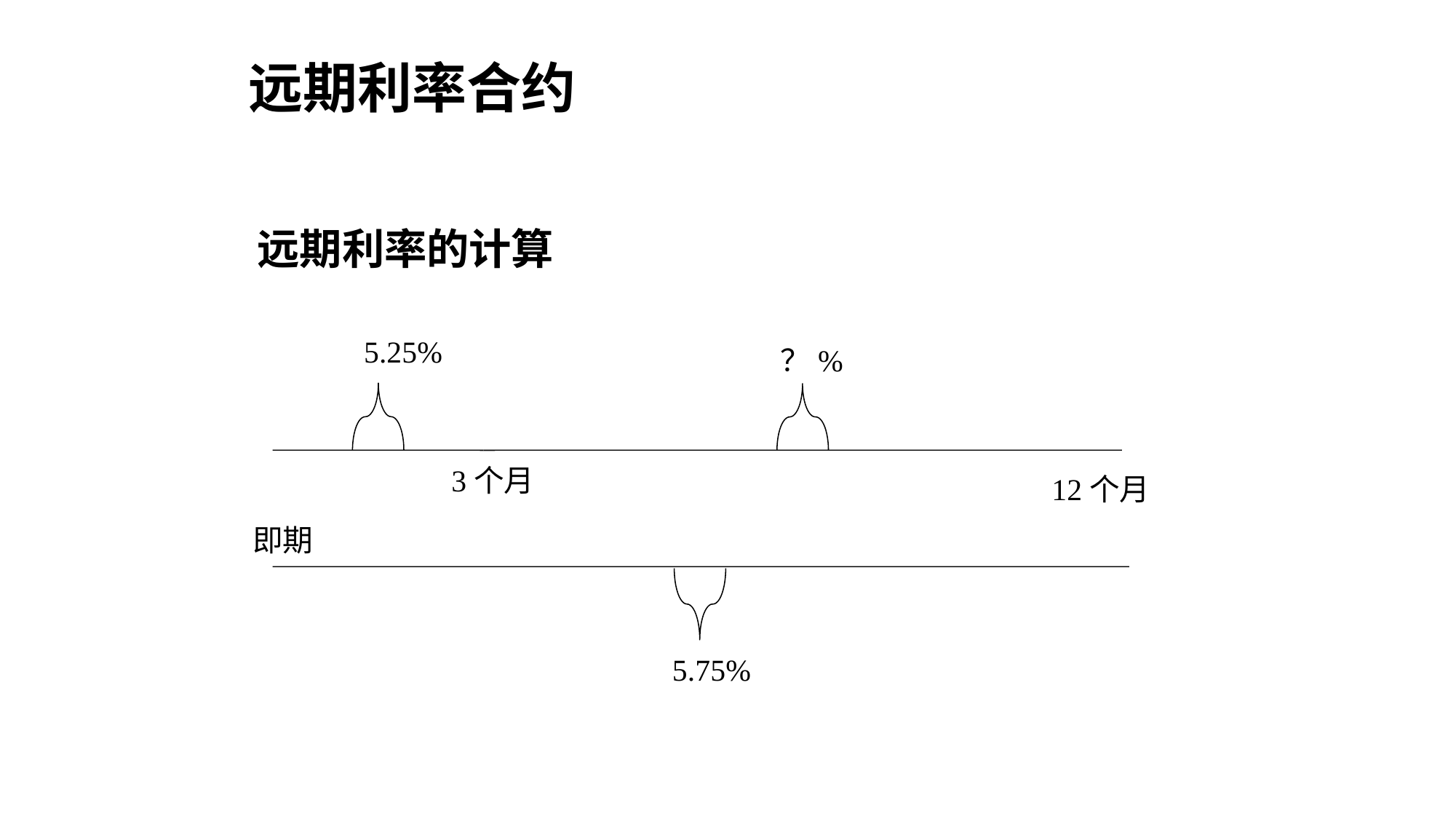

远期利率合约
# 远期利率的计算
5.25%
？%

3个月
12个月
即期

5.75%